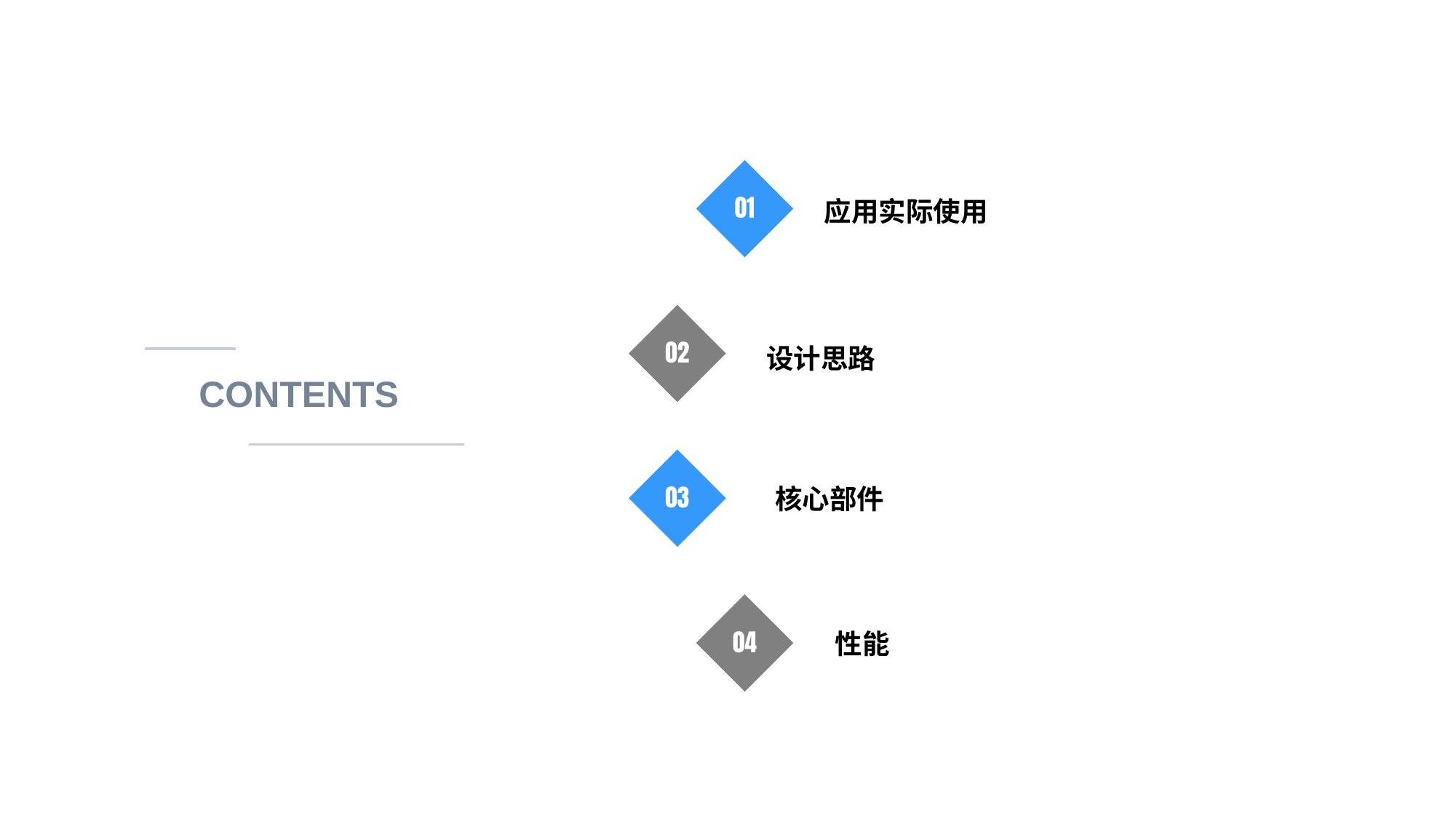

01
应用实际使用
02
设计思路
CONTENTS
03
核心部件
04
性能